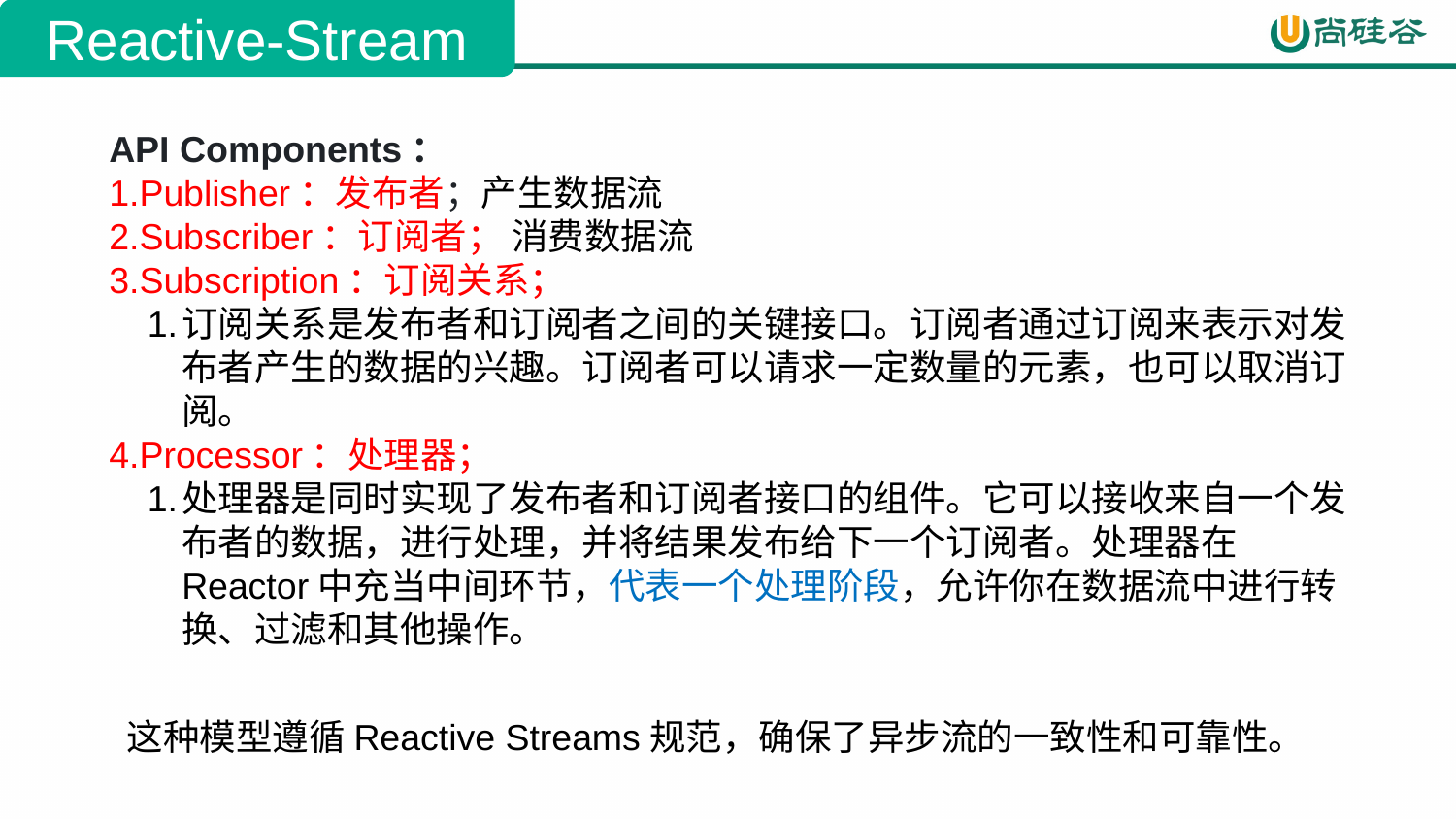

Reactive-Stream
API Components：
Publisher：发布者；产生数据流
Subscriber：订阅者； 消费数据流
Subscription：订阅关系；
订阅关系是发布者和订阅者之间的关键接口。订阅者通过订阅来表示对发布者产生的数据的兴趣。订阅者可以请求一定数量的元素，也可以取消订阅。
Processor：处理器；
处理器是同时实现了发布者和订阅者接口的组件。它可以接收来自一个发布者的数据，进行处理，并将结果发布给下一个订阅者。处理器在Reactor中充当中间环节，代表一个处理阶段，允许你在数据流中进行转换、过滤和其他操作。
这种模型遵循Reactive Streams规范，确保了异步流的一致性和可靠性。